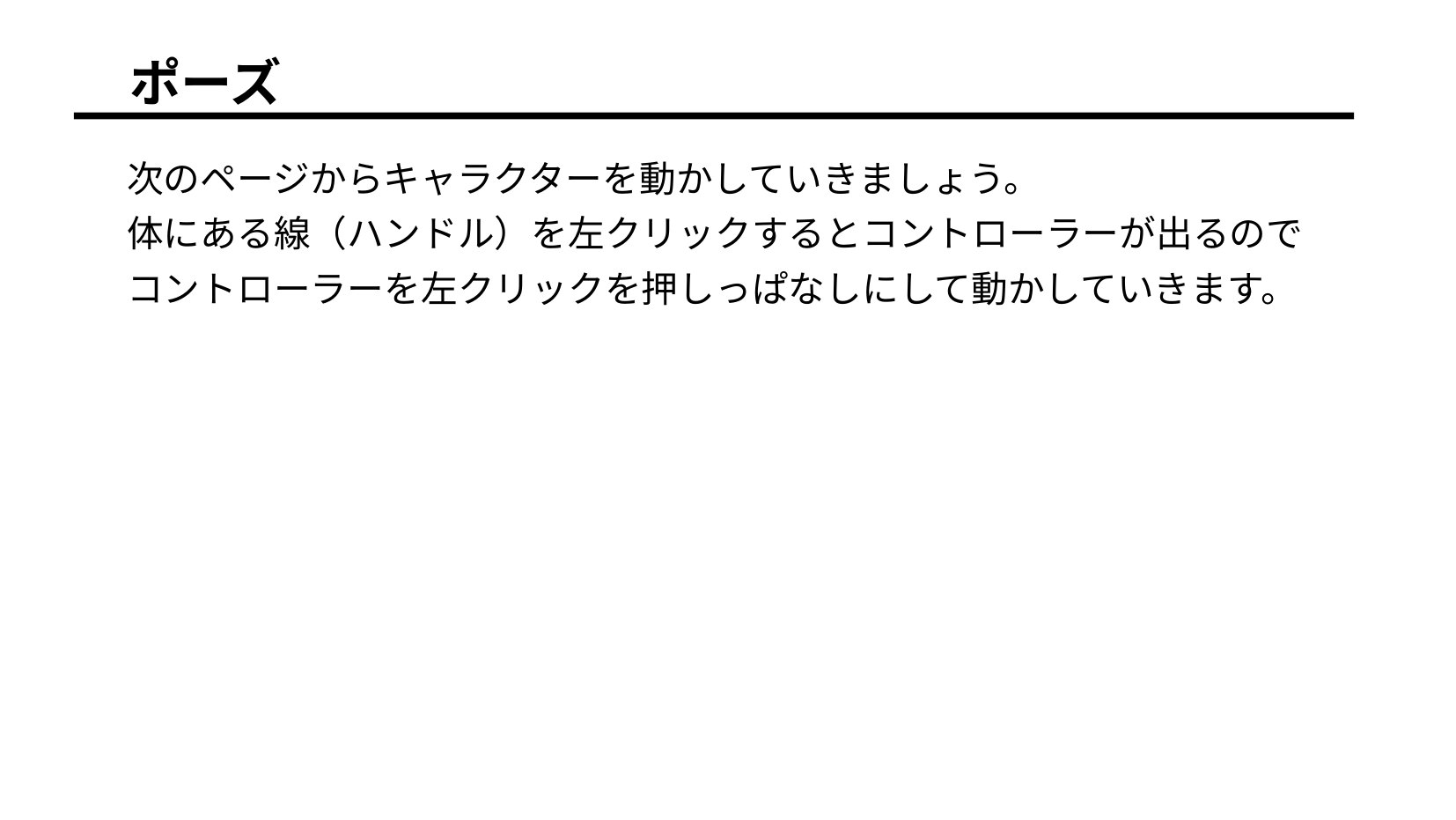

ポーズ

次のページからキャラクターを動かしていきましょう。
体にある線（ハンドル）を左クリックするとコントローラーが出るので
コントローラーを左クリックを押しっぱなしにして動かしていきます。